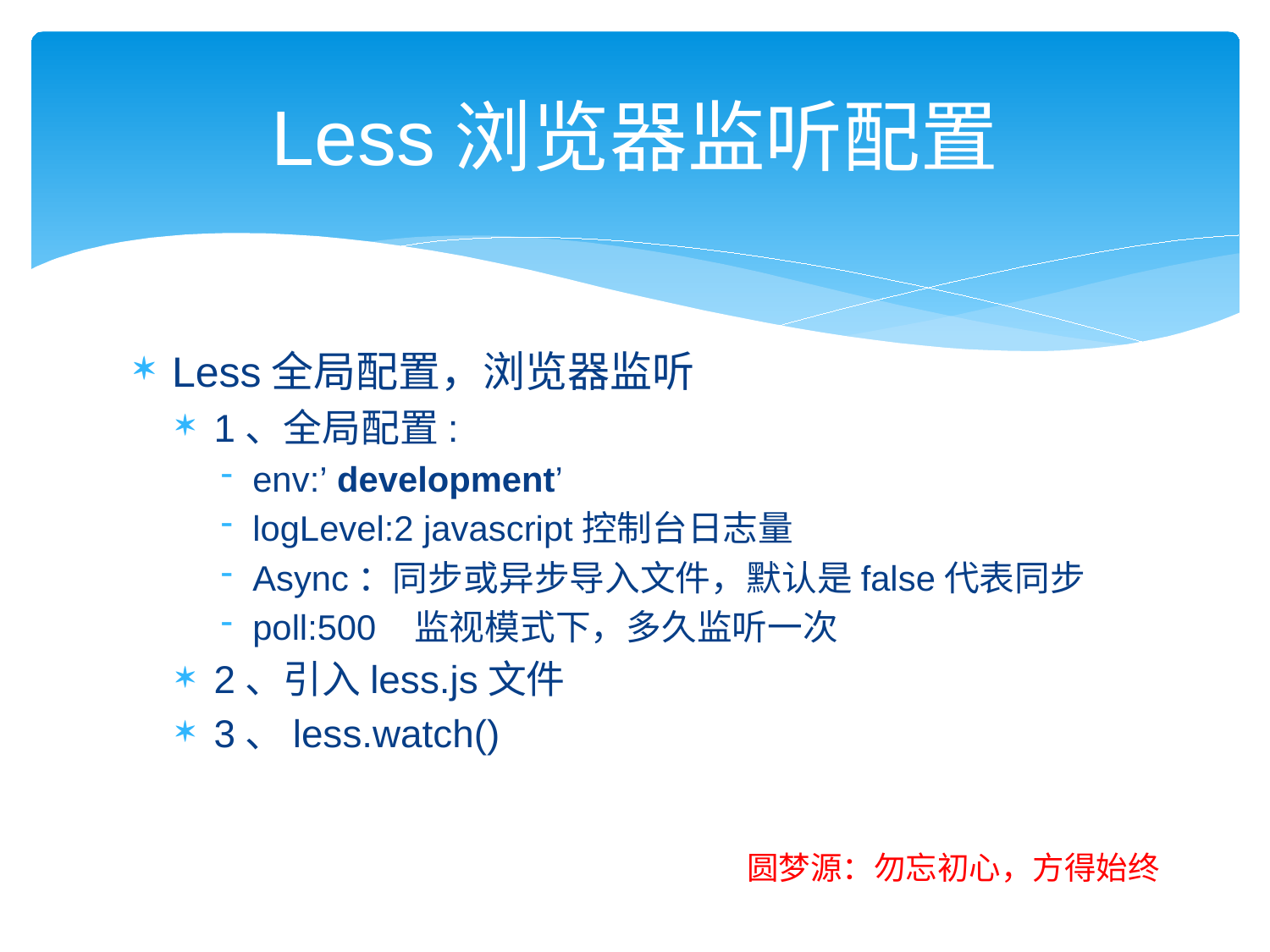

# Less浏览器监听配置
Less全局配置，浏览器监听
1、全局配置:
env:’ development’
logLevel:2 javascript控制台日志量
Async：同步或异步导入文件，默认是false代表同步
poll:500   监视模式下，多久监听一次
2、引入less.js文件
3、less.watch()